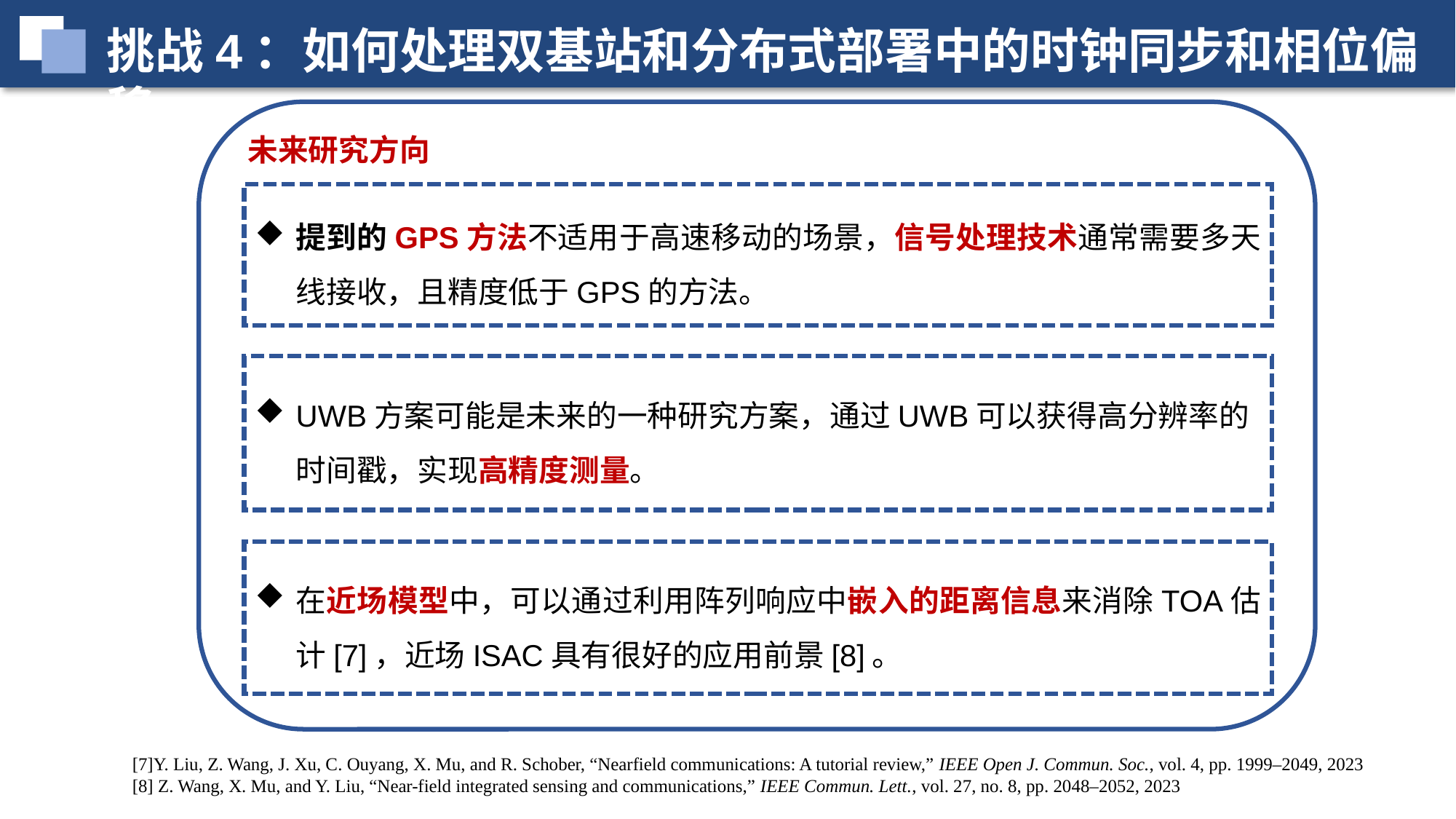

挑战4：如何处理双基站和分布式部署中的时钟同步和相位偏移

未来研究方向
提到的GPS方法不适用于高速移动的场景，信号处理技术通常需要多天线接收，且精度低于GPS的方法。
UWB方案可能是未来的一种研究方案，通过UWB可以获得高分辨率的时间戳，实现高精度测量。
在近场模型中，可以通过利用阵列响应中嵌入的距离信息来消除TOA估计[7]，近场ISAC具有很好的应用前景[8]。
[7]Y. Liu, Z. Wang, J. Xu, C. Ouyang, X. Mu, and R. Schober, “Nearfield communications: A tutorial review,” IEEE Open J. Commun. Soc., vol. 4, pp. 1999–2049, 2023
[8] Z. Wang, X. Mu, and Y. Liu, “Near-field integrated sensing and communications,” IEEE Commun. Lett., vol. 27, no. 8, pp. 2048–2052, 2023